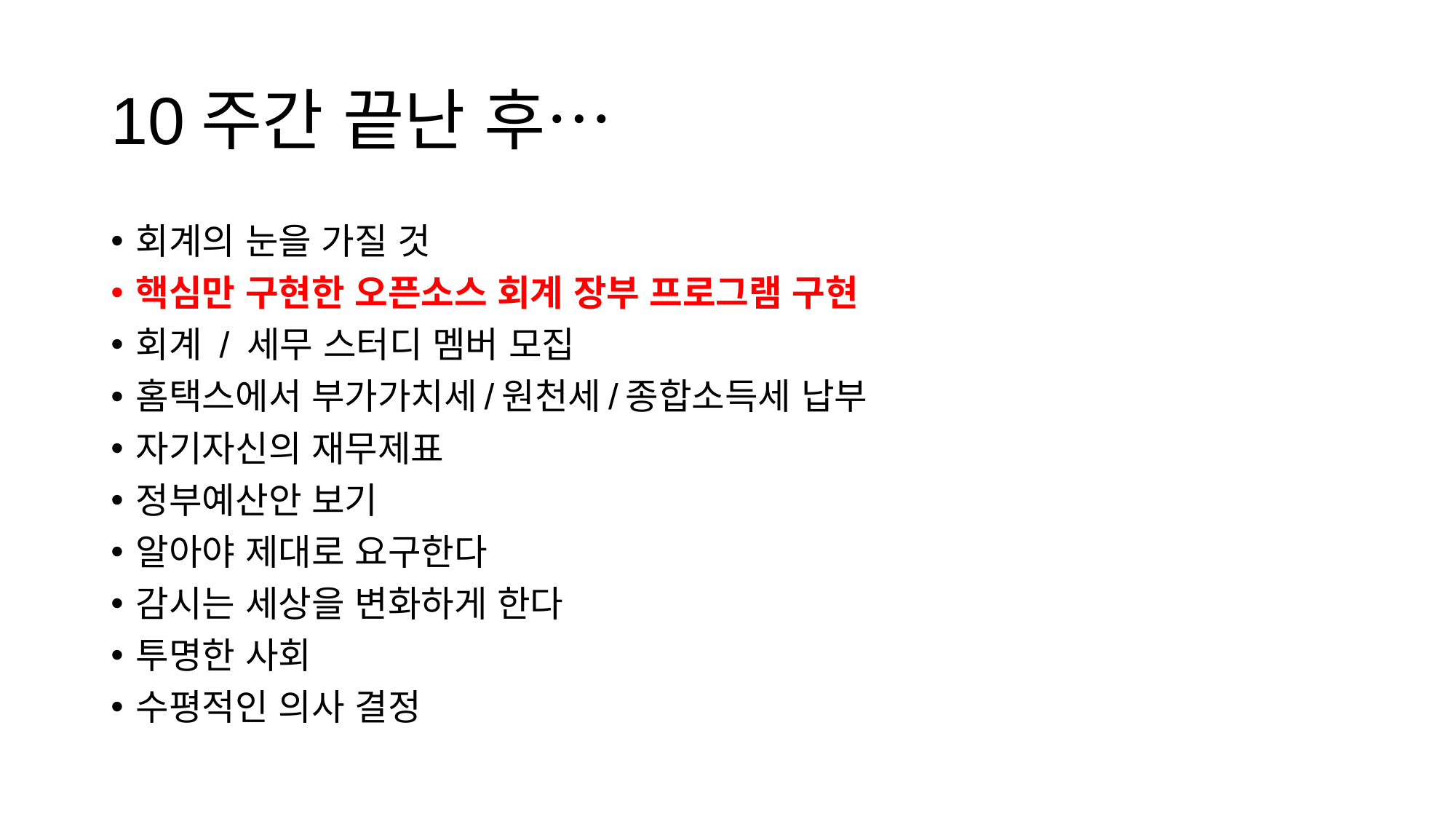

# 10주간 끝난 후…
회계의 눈을 가질 것
핵심만 구현한 오픈소스 회계 장부 프로그램 구현
회계 / 세무 스터디 멤버 모집
홈택스에서 부가가치세/원천세/종합소득세 납부
자기자신의 재무제표
정부예산안 보기
알아야 제대로 요구한다
감시는 세상을 변화하게 한다
투명한 사회
수평적인 의사 결정